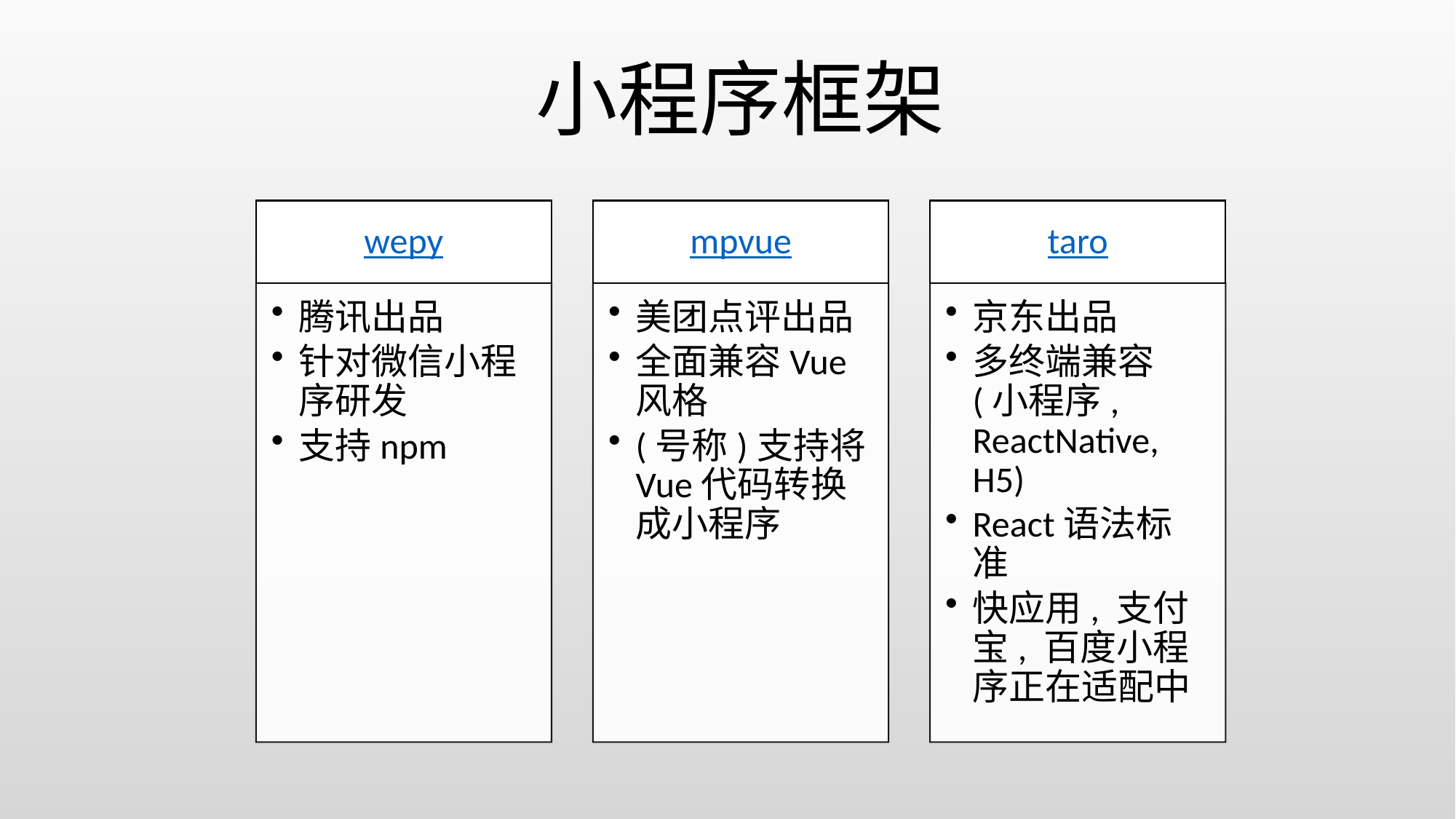

小程序框架
wepy
腾讯出品
针对微信小程序研发
支持npm
mpvue
美团点评出品
全面兼容Vue风格
(号称)支持将Vue代码转换成小程序
taro
京东出品
多终端兼容(小程序, ReactNative, H5)
React语法标准
快应用, 支付宝, 百度小程序正在适配中